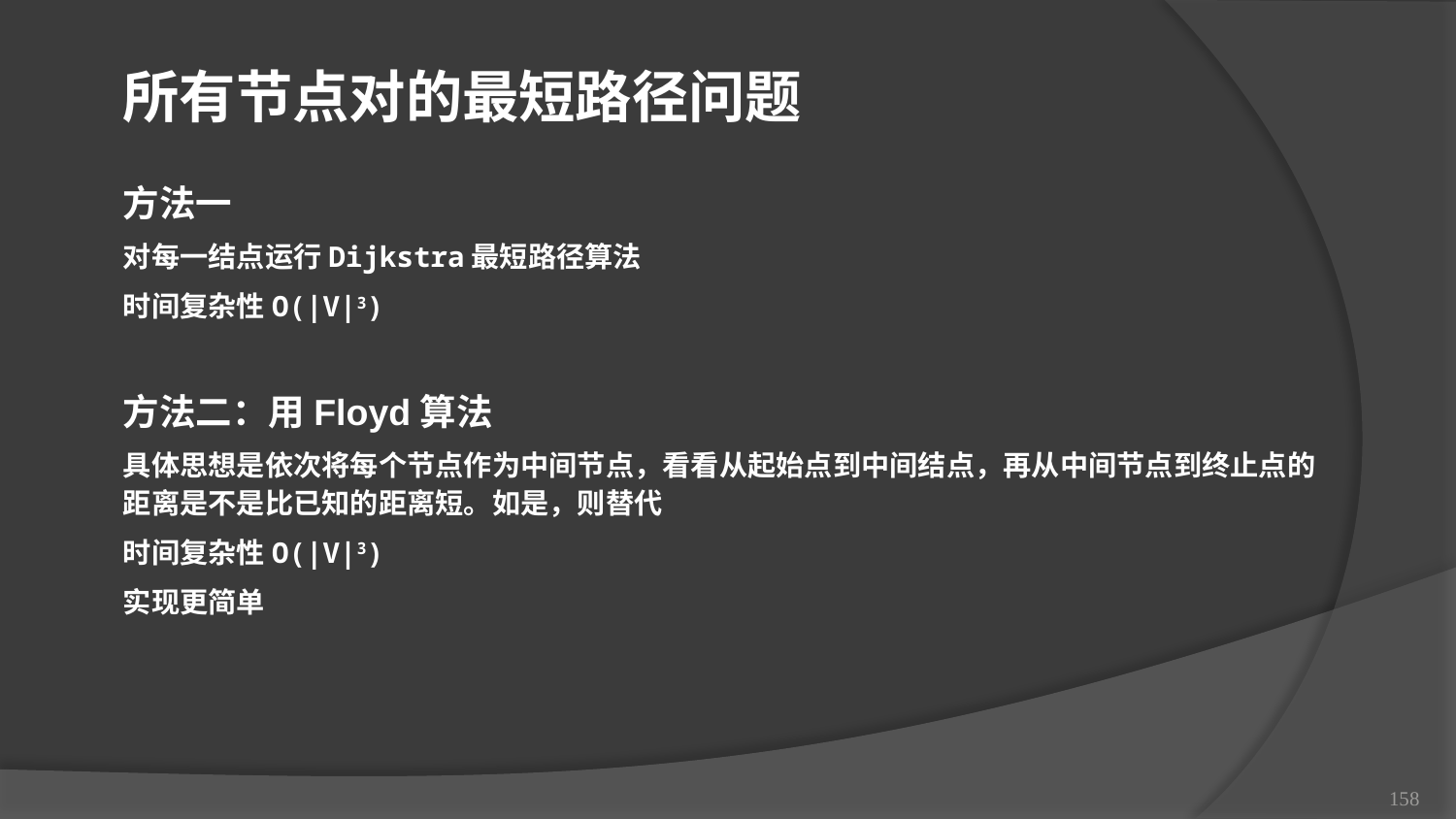

所有节点对的最短路径问题
方法一
对每一结点运行Dijkstra最短路径算法
时间复杂性O(|V|3)

方法二：用Floyd算法
具体思想是依次将每个节点作为中间节点，看看从起始点到中间结点，再从中间节点到终止点的距离是不是比已知的距离短。如是，则替代
时间复杂性O(|V|3)
实现更简单
158